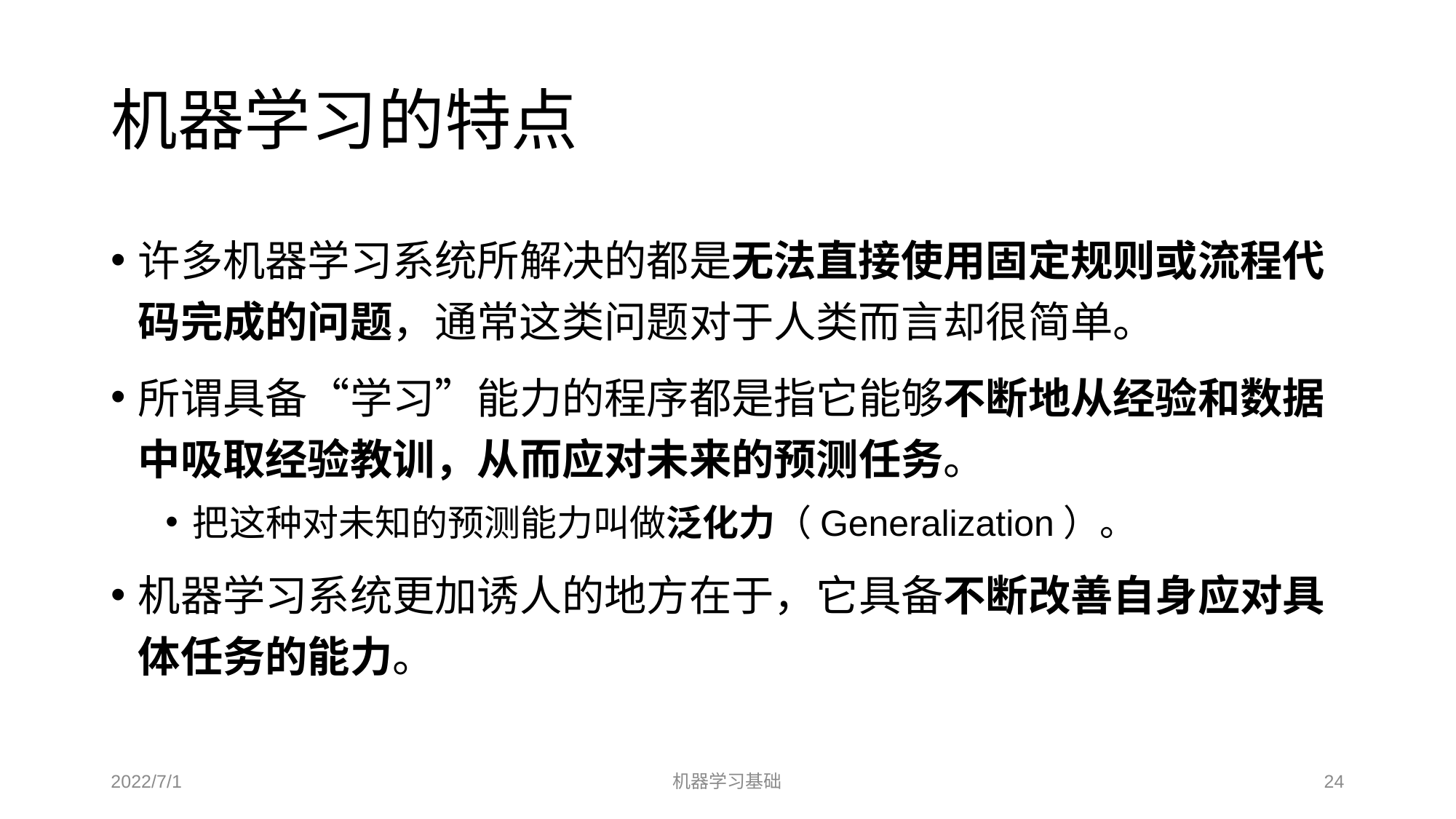

# 机器学习的特点
许多机器学习系统所解决的都是无法直接使用固定规则或流程代码完成的问题，通常这类问题对于人类而言却很简单。
所谓具备“学习”能力的程序都是指它能够不断地从经验和数据中吸取经验教训，从而应对未来的预测任务。
把这种对未知的预测能力叫做泛化力（Generalization）。
机器学习系统更加诱人的地方在于，它具备不断改善自身应对具体任务的能力。

2022/7/1
机器学习基础
24